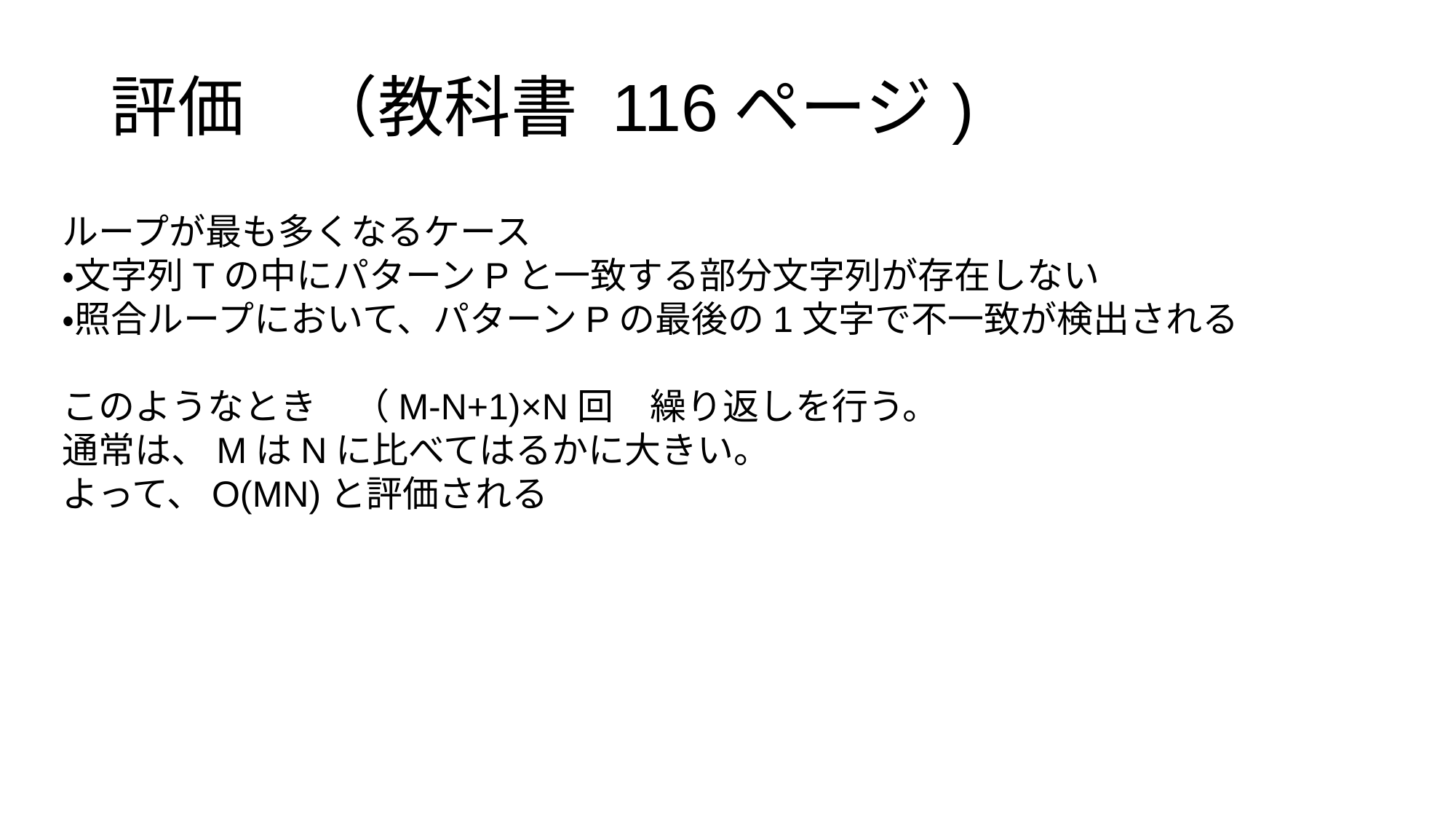

# 評価　（教科書 116ページ)
ループが最も多くなるケース
・文字列Tの中にパターンPと一致する部分文字列が存在しない
・照合ループにおいて、パターンPの最後の1文字で不一致が検出される

このようなとき　（M-N+1)×N回　繰り返しを行う。
通常は、MはNに比べてはるかに大きい。
よって、O(MN)と評価される